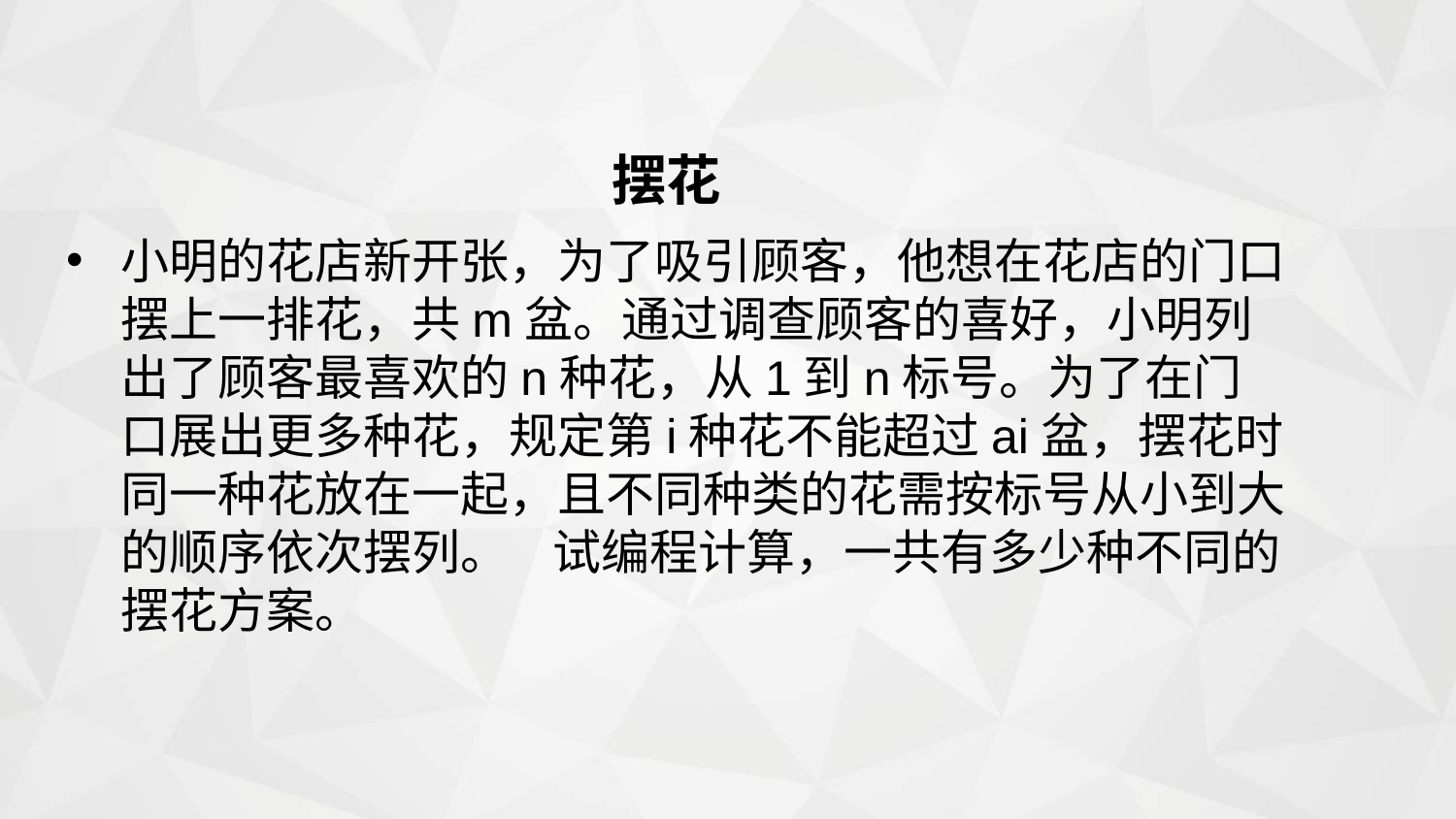

# 摆花
小明的花店新开张，为了吸引顾客，他想在花店的门口摆上一排花，共m盆。通过调查顾客的喜好，小明列出了顾客最喜欢的n种花，从1到n标号。为了在门口展出更多种花，规定第i种花不能超过ai盆，摆花时同一种花放在一起，且不同种类的花需按标号从小到大的顺序依次摆列。    试编程计算，一共有多少种不同的摆花方案。